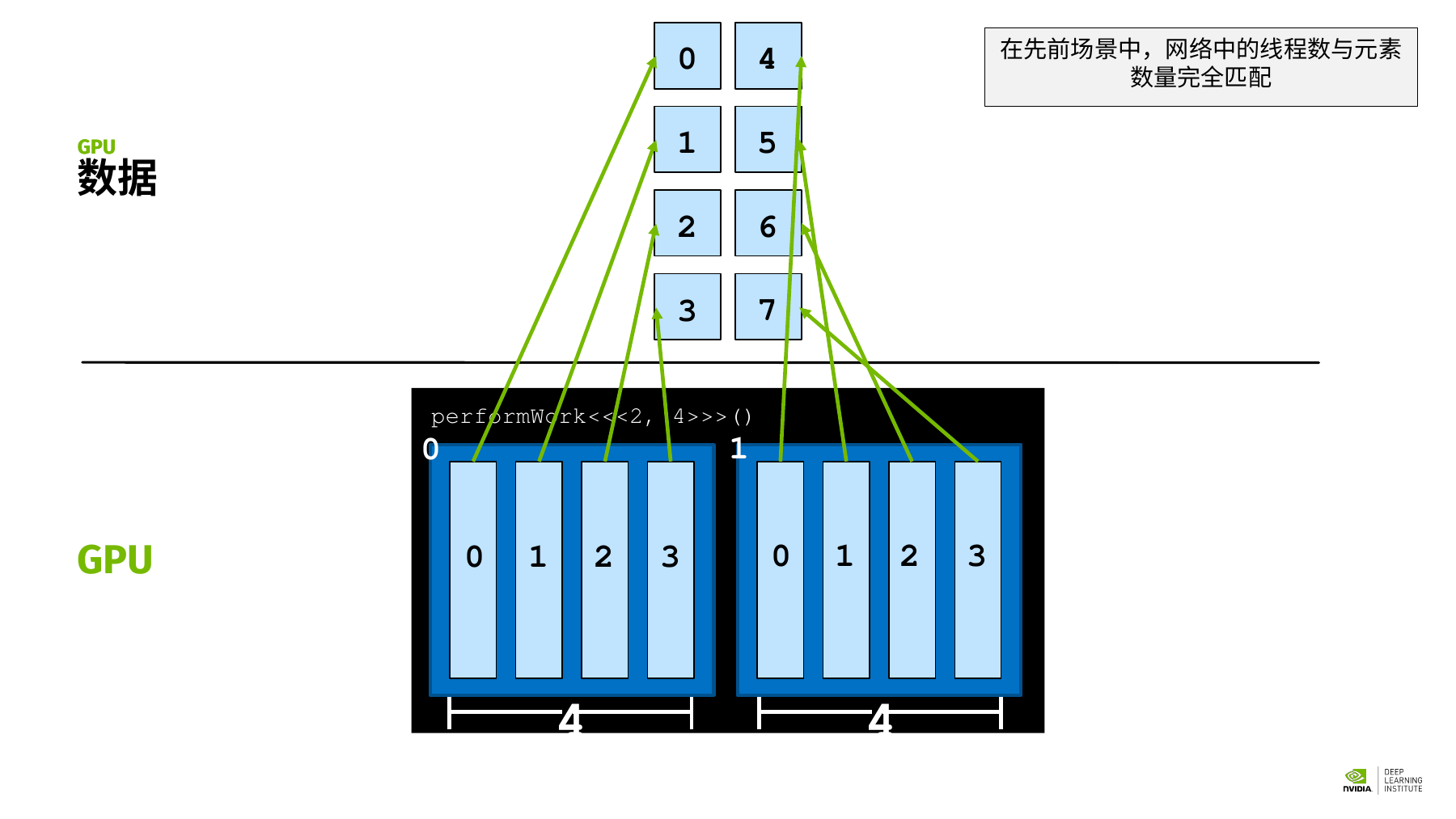

在先前场景中，网络中的线程数与元素数量完全匹配
4
5
6
7
0
1
2
3
GPU
GPU
数据

performWork<<<2, 4>>>()
1
0

0
1
2
3
0
1
2
3
GPU
4
4